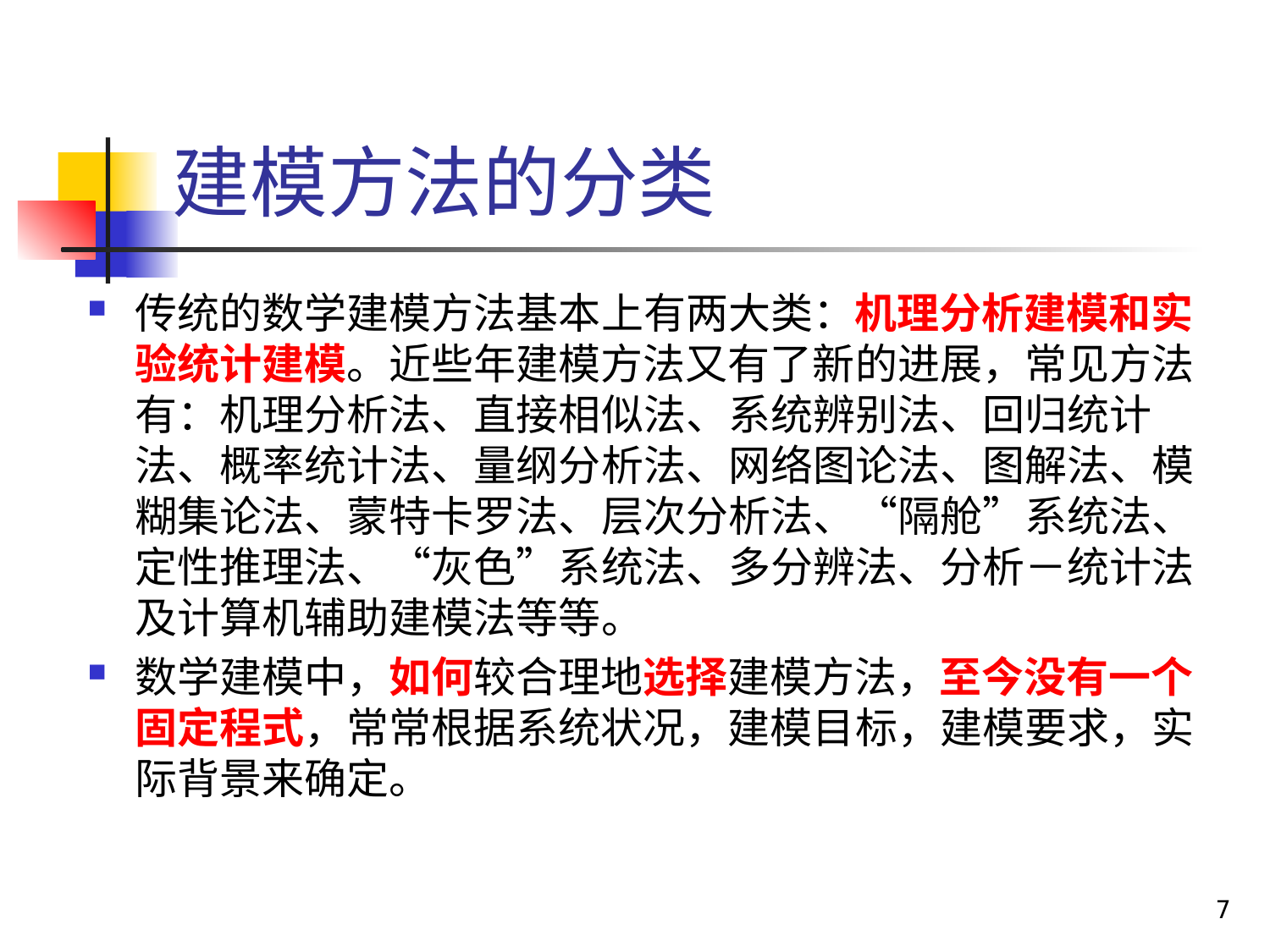

# 建模方法的分类
传统的数学建模方法基本上有两大类：机理分析建模和实验统计建模。近些年建模方法又有了新的进展，常见方法有：机理分析法、直接相似法、系统辨别法、回归统计法、概率统计法、量纲分析法、网络图论法、图解法、模糊集论法、蒙特卡罗法、层次分析法、“隔舱”系统法、定性推理法、“灰色”系统法、多分辨法、分析－统计法及计算机辅助建模法等等。
数学建模中，如何较合理地选择建模方法，至今没有一个固定程式，常常根据系统状况，建模目标，建模要求，实际背景来确定。
7